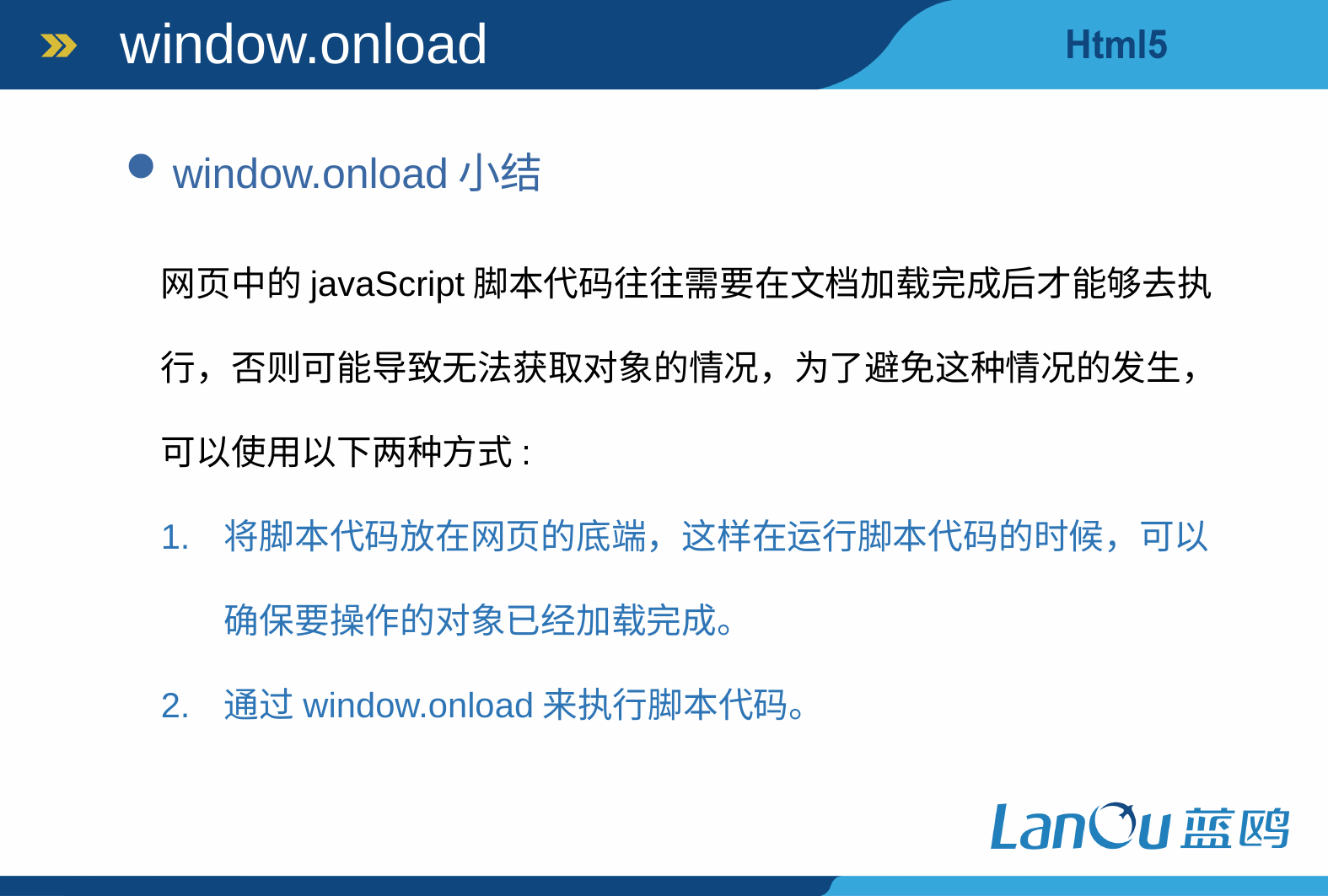

window.onload
window.onload小结
网页中的javaScript脚本代码往往需要在文档加载完成后才能够去执行，否则可能导致无法获取对象的情况，为了避免这种情况的发生，可以使用以下两种方式:
将脚本代码放在网页的底端，这样在运行脚本代码的时候，可以确保要操作的对象已经加载完成。
通过window.onload来执行脚本代码。